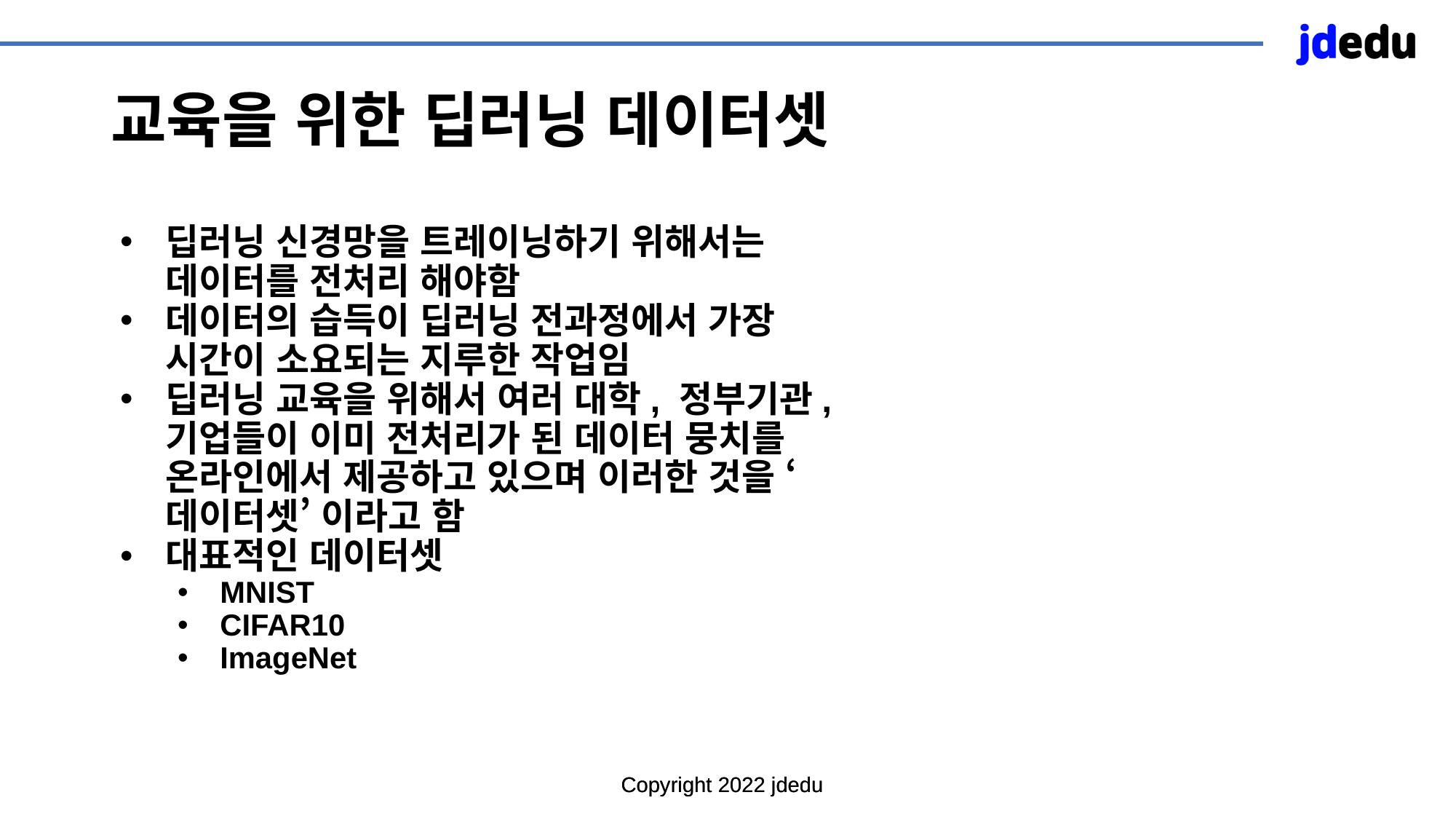

# 교육을 위한 딥러닝 데이터셋
딥러닝 신경망을 트레이닝하기 위해서는 데이터를 전처리 해야함
데이터의 습득이 딥러닝 전과정에서 가장 시간이 소요되는 지루한 작업임
딥러닝 교육을 위해서 여러 대학, 정부기관, 기업들이 이미 전처리가 된 데이터 뭉치를 온라인에서 제공하고 있으며 이러한 것을 ‘데이터셋’ 이라고 함
대표적인 데이터셋
MNIST
CIFAR10
ImageNet